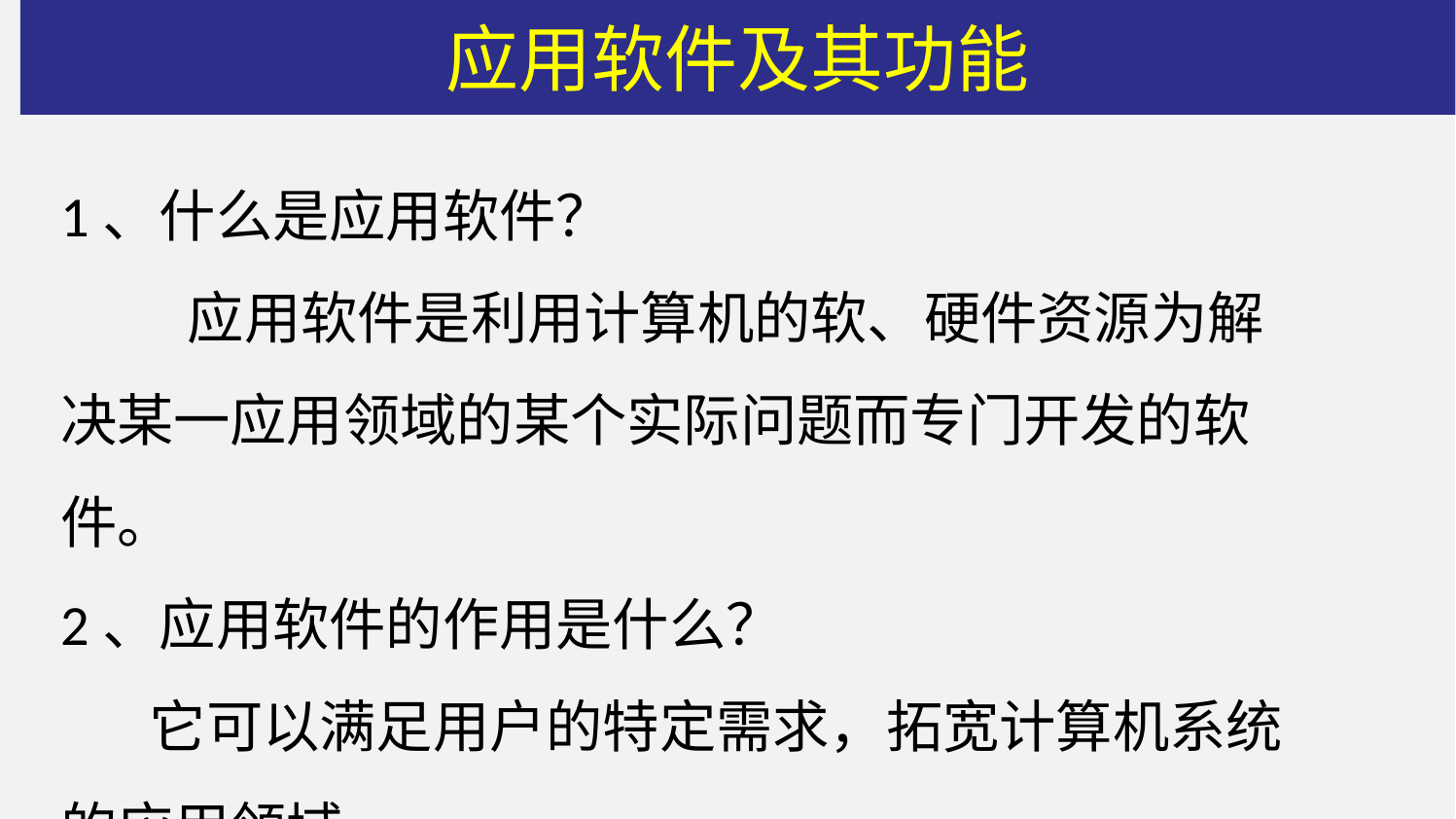

# 应用软件及其功能
1、什么是应用软件？
         应用软件是利用计算机的软、硬件资源为解决某一应用领域的某个实际问题而专门开发的软件。
2、应用软件的作用是什么？
      它可以满足用户的特定需求，拓宽计算机系统的应用领域。